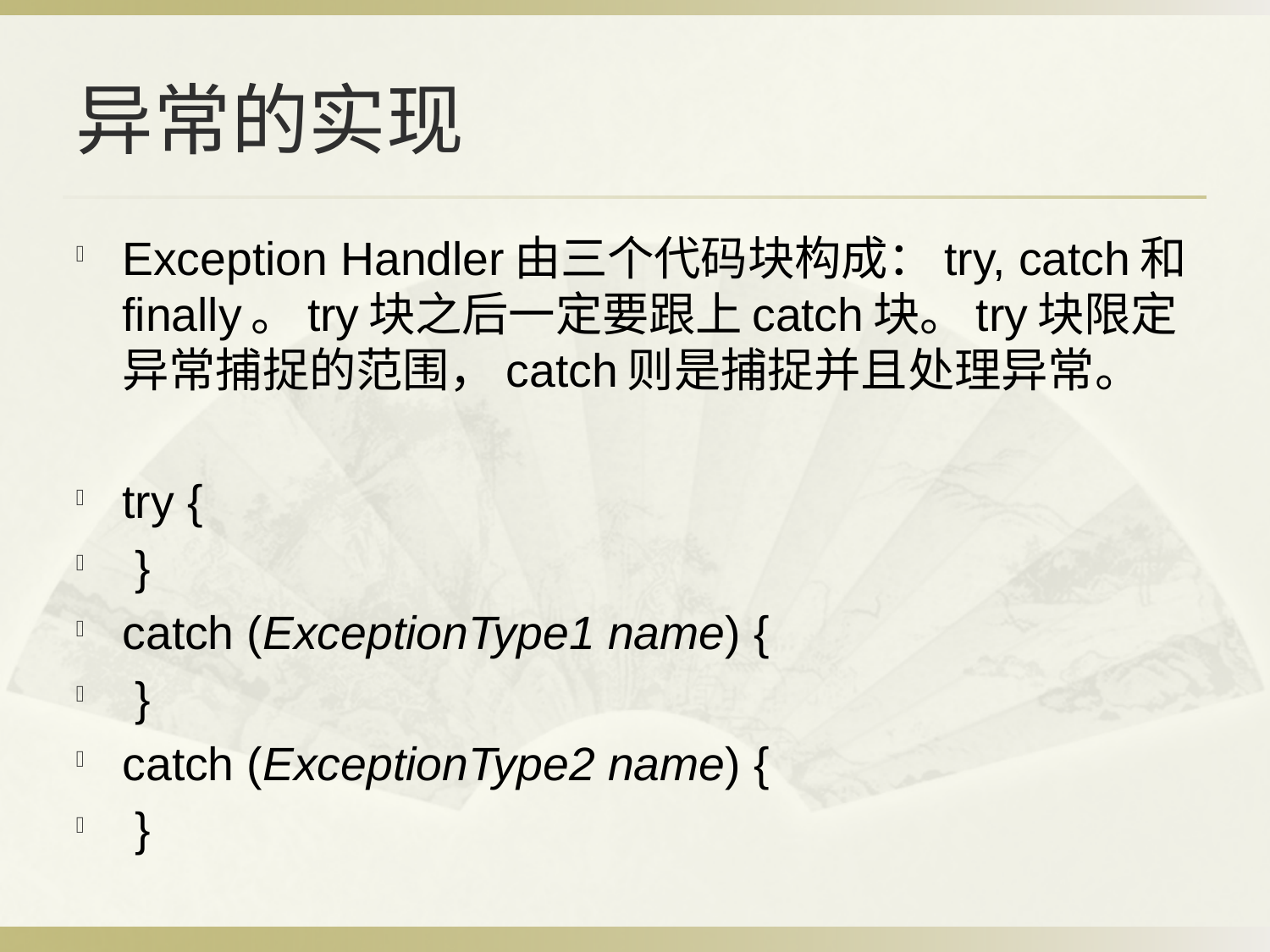

# 异常的实现
Exception Handler由三个代码块构成：try, catch和finally。try块之后一定要跟上catch块。try块限定异常捕捉的范围，catch则是捕捉并且处理异常。

try {
 }
catch (ExceptionType1 name) {
 }
catch (ExceptionType2 name) {
 }